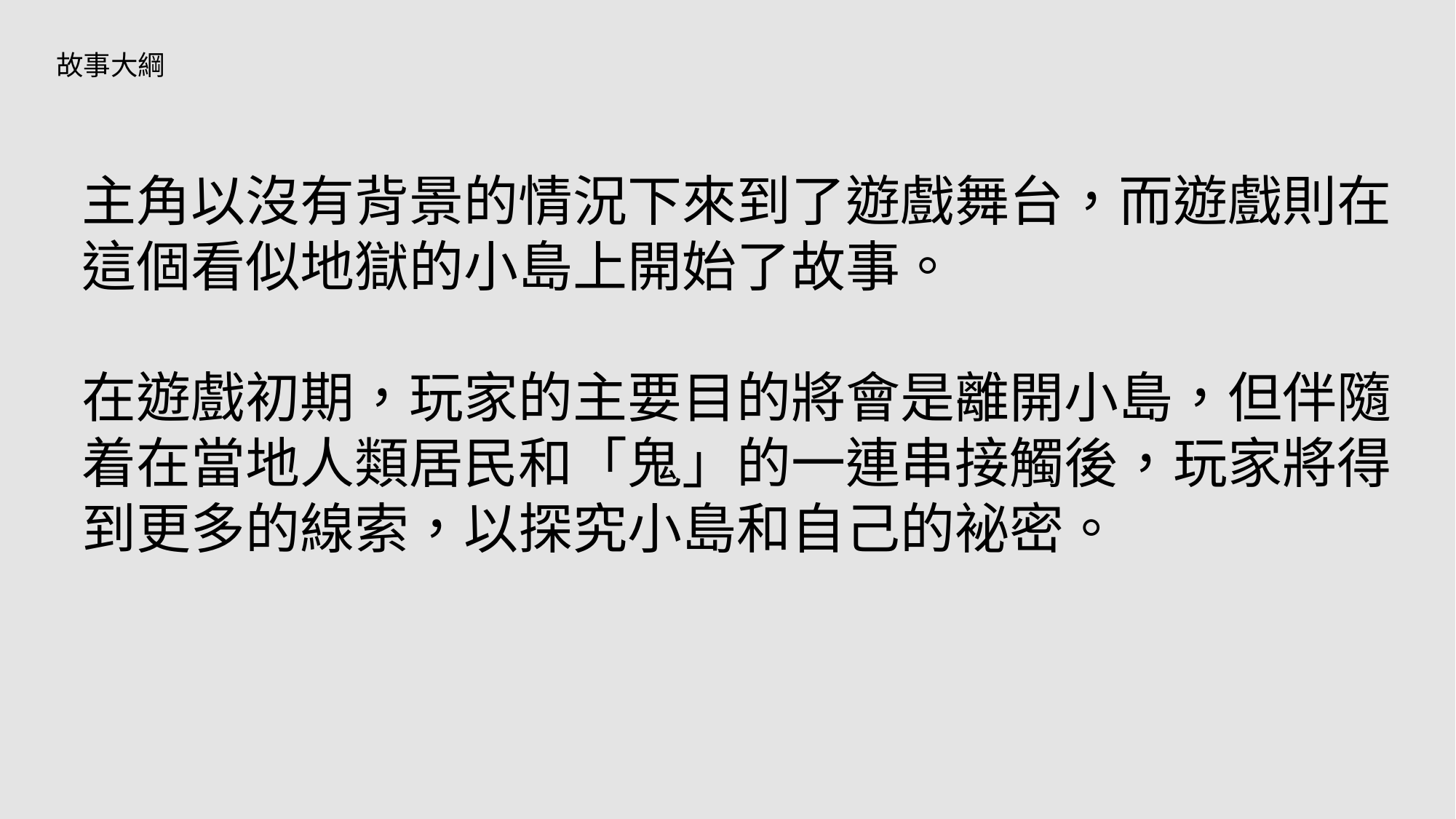

故事大綱
主角以沒有背景的情況下來到了遊戲舞台，而遊戲則在這個看似地獄的小島上開始了故事。

在遊戲初期，玩家的主要目的將會是離開小島，但伴隨着在當地人類居民和「鬼」的一連串接觸後，玩家將得到更多的線索，以探究小島和自己的袐密。